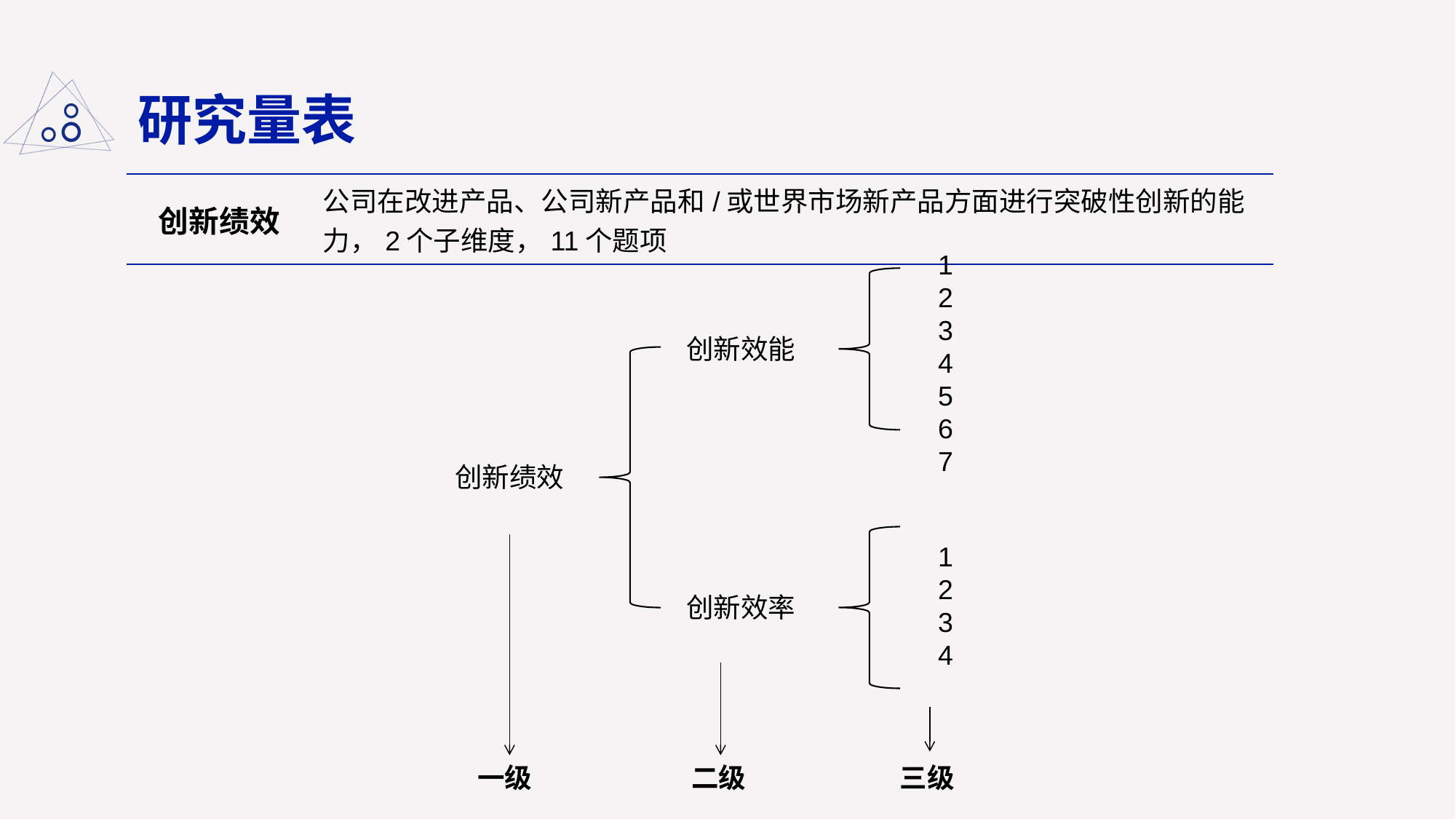

# 研究量表
| 创新绩效 | 公司在改进产品、公司新产品和/或世界市场新产品方面进行突破性创新的能力，2个子维度，11个题项 |
| --- | --- |
1
2
3
4
5
6
7

创新效能

创新绩效

1
2
3
4
创新效率
一级
二级
三级